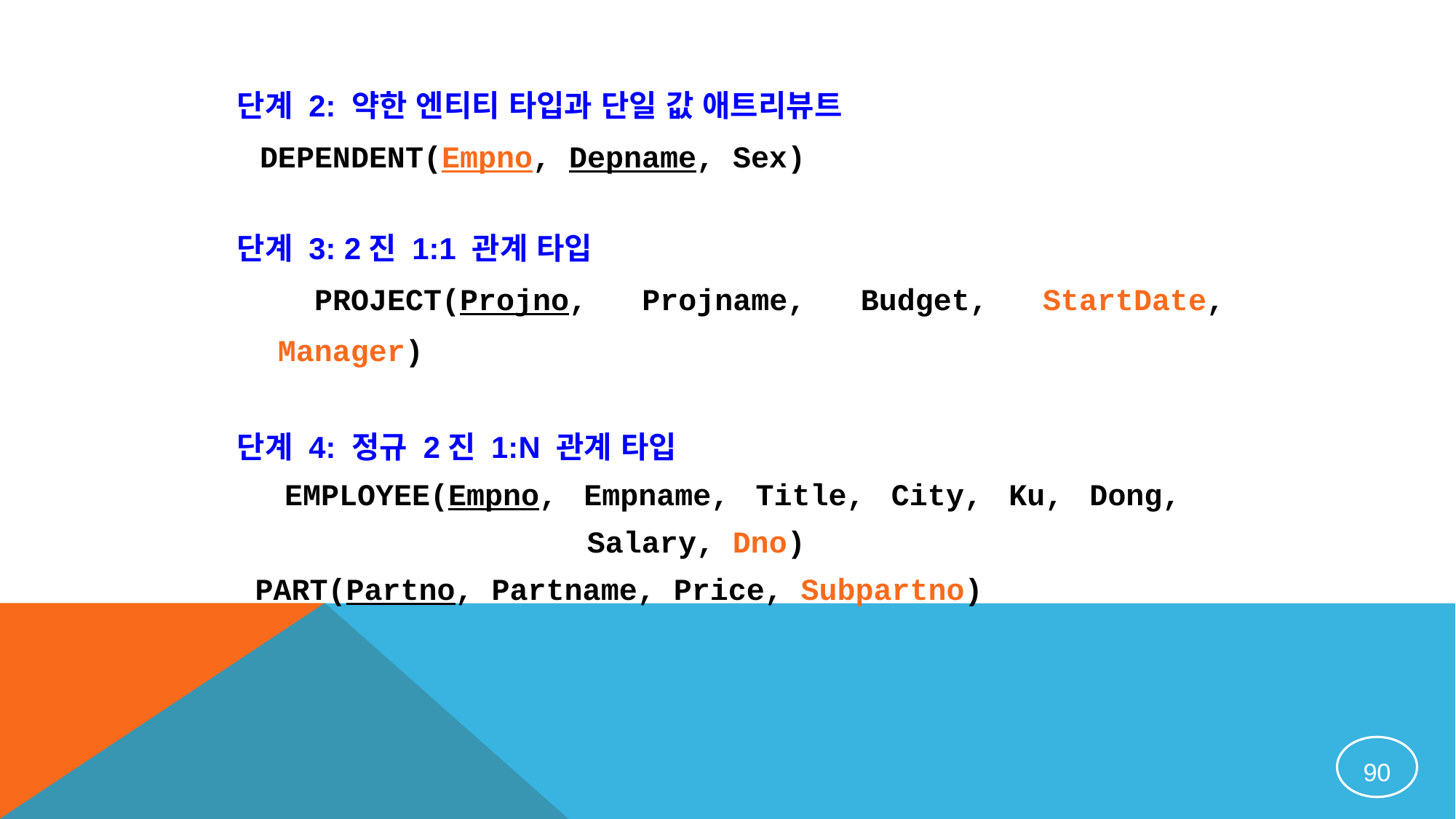

단계 2: 약한 엔티티 타입과 단일 값 애트리뷰트
   DEPENDENT(Empno, Depname, Sex)

단계 3: 2진 1:1 관계 타입
 	PROJECT(Projno, Projname, Budget, StartDate, Manager)

단계 4: 정규 2진 1:N 관계 타입
   EMPLOYEE(Empno, Empname, Title, City, Ku, Dong, 		     	     Salary, Dno)
 PART(Partno, Partname, Price, Subpartno)
90